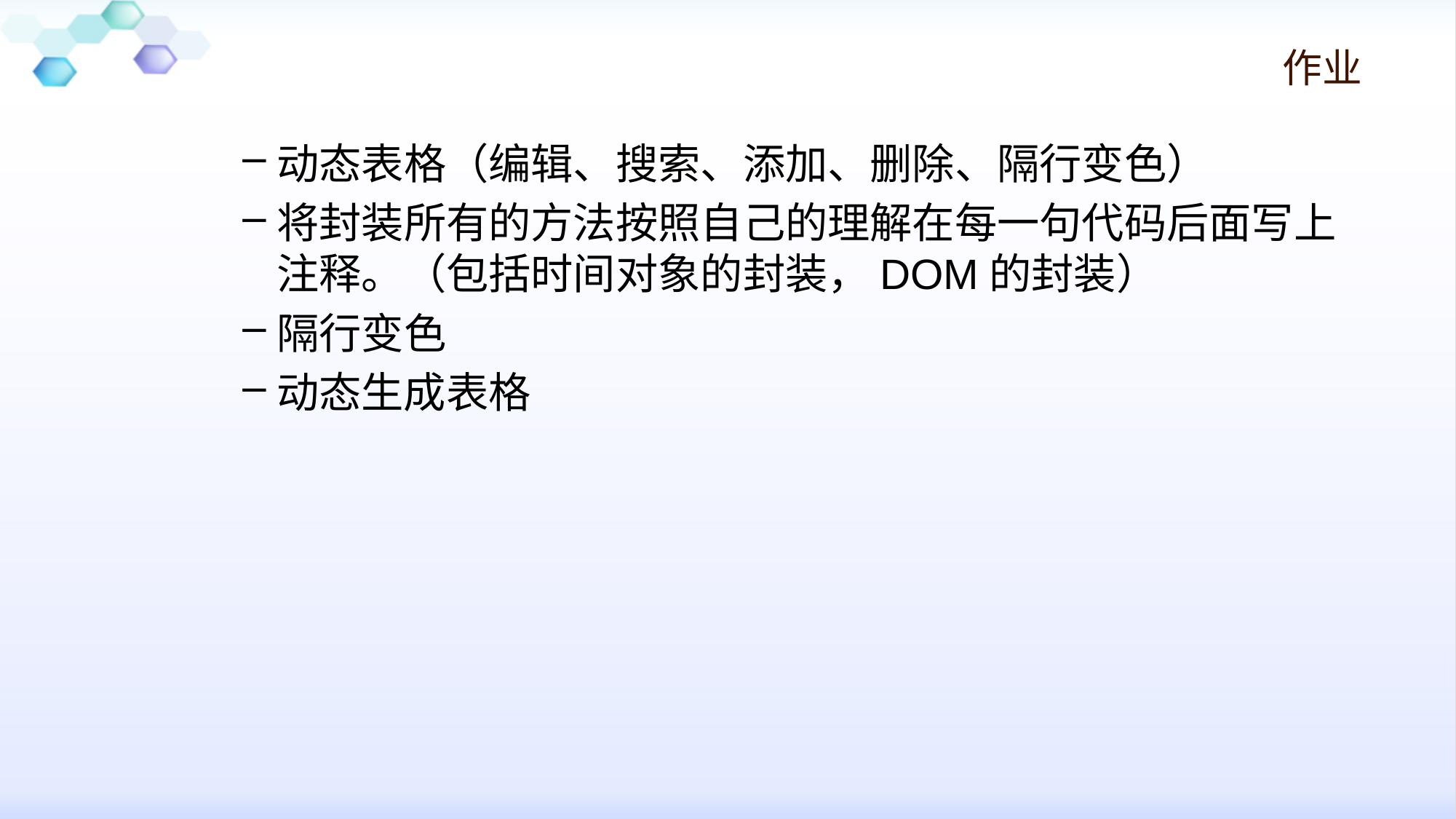

# 作业
动态表格（编辑、搜索、添加、删除、隔行变色）
将封装所有的方法按照自己的理解在每一句代码后面写上注释。（包括时间对象的封装，DOM的封装）
隔行变色
动态生成表格